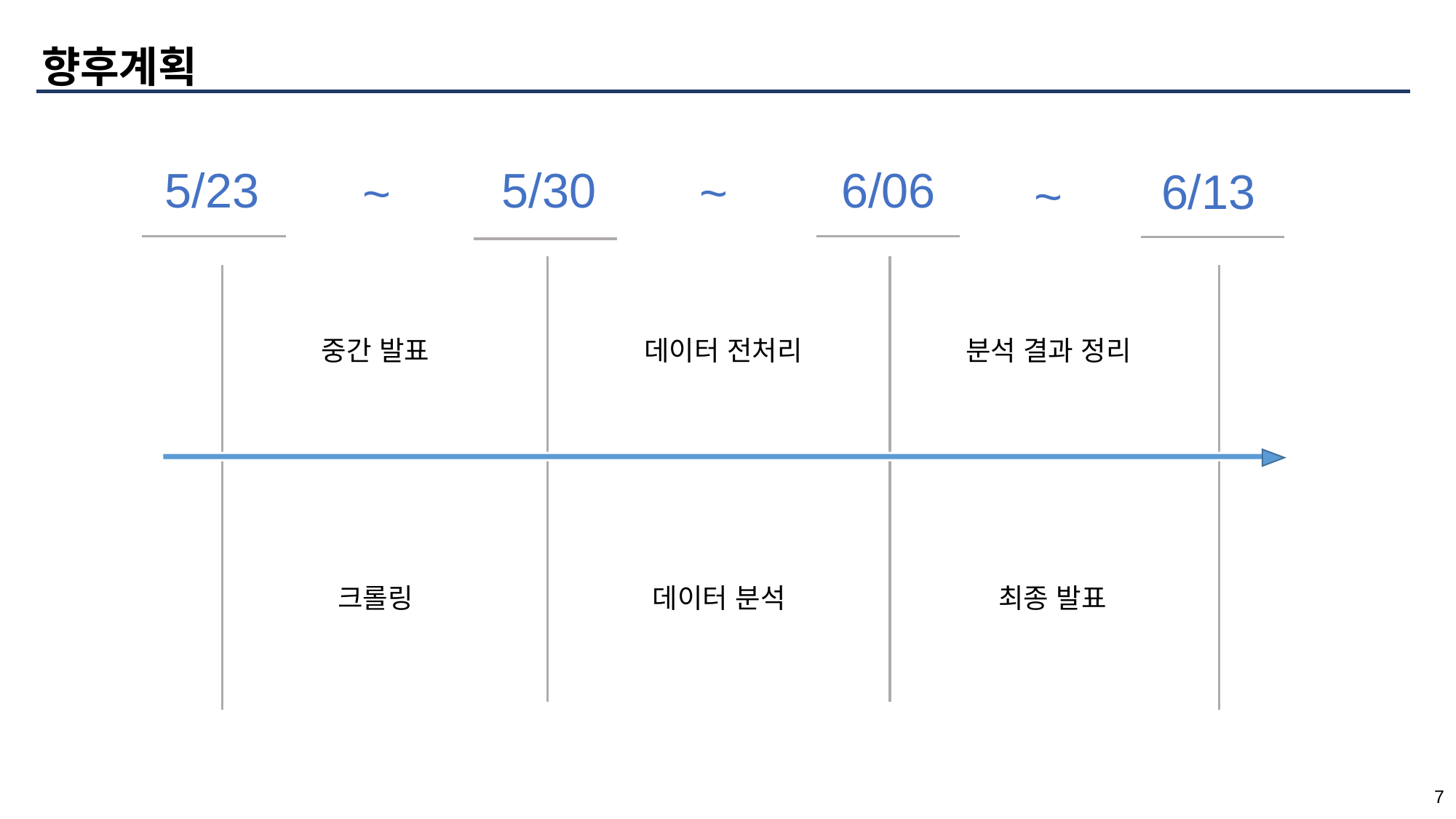

향후계획
6/06
5/30
5/23
6/13
~
~
~
중간 발표
분석 결과 정리
데이터 전처리

크롤링
데이터 분석
최종 발표
7